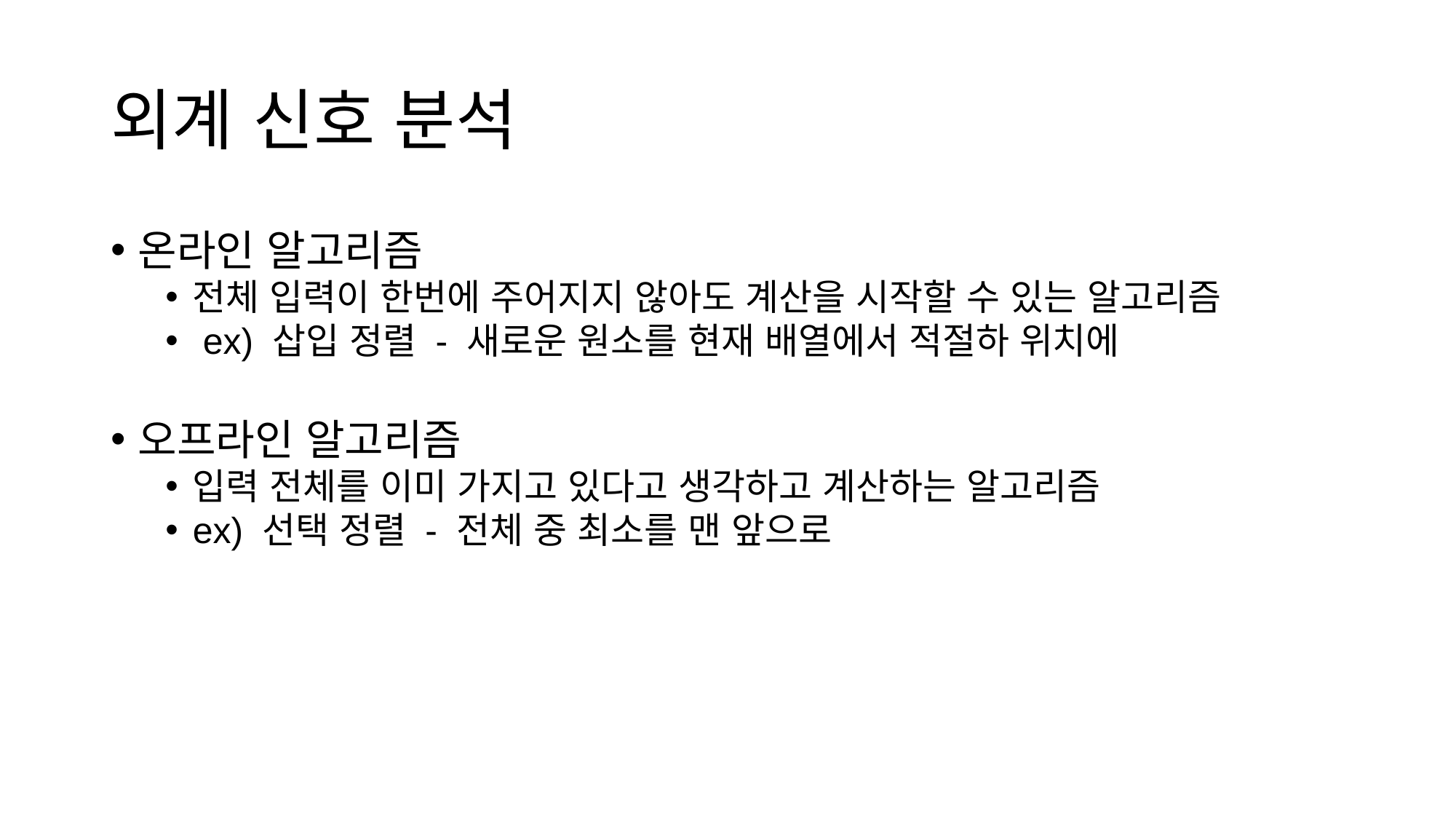

# 외계 신호 분석
온라인 알고리즘
전체 입력이 한번에 주어지지 않아도 계산을 시작할 수 있는 알고리즘
 ex) 삽입 정렬 - 새로운 원소를 현재 배열에서 적절하 위치에

오프라인 알고리즘
입력 전체를 이미 가지고 있다고 생각하고 계산하는 알고리즘
ex) 선택 정렬 - 전체 중 최소를 맨 앞으로